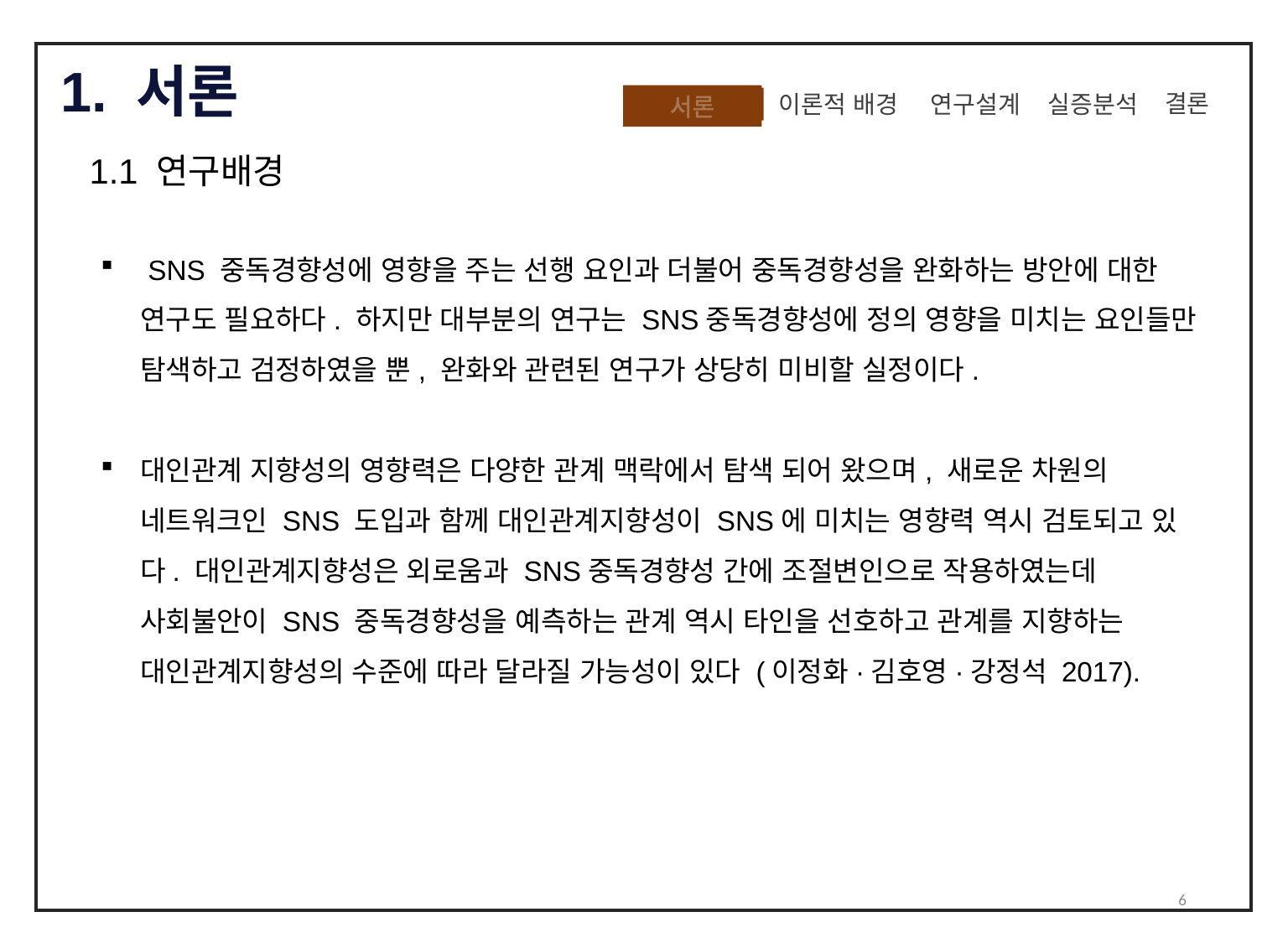

1. 서론
 결론
실증분석
이론적 배경
 연구설계
서론

1.1 연구배경

 SNS 중독경향성에 영향을 주는 선행 요인과 더불어 중독경향성을 완화하는 방안에 대한 연구도 필요하다. 하지만 대부분의 연구는 SNS중독경향성에 정의 영향을 미치는 요인들만 탐색하고 검정하였을 뿐, 완화와 관련된 연구가 상당히 미비할 실정이다.

대인관계 지향성의 영향력은 다양한 관계 맥락에서 탐색 되어 왔으며, 새로운 차원의 네트워크인 SNS 도입과 함께 대인관계지향성이 SNS에 미치는 영향력 역시 검토되고 있다. 대인관계지향성은 외로움과 SNS중독경향성 간에 조절변인으로 작용하였는데 사회불안이 SNS 중독경향성을 예측하는 관계 역시 타인을 선호하고 관계를 지향하는 대인관계지향성의 수준에 따라 달라질 가능성이 있다 (이정화·김호영·강정석 2017).

6